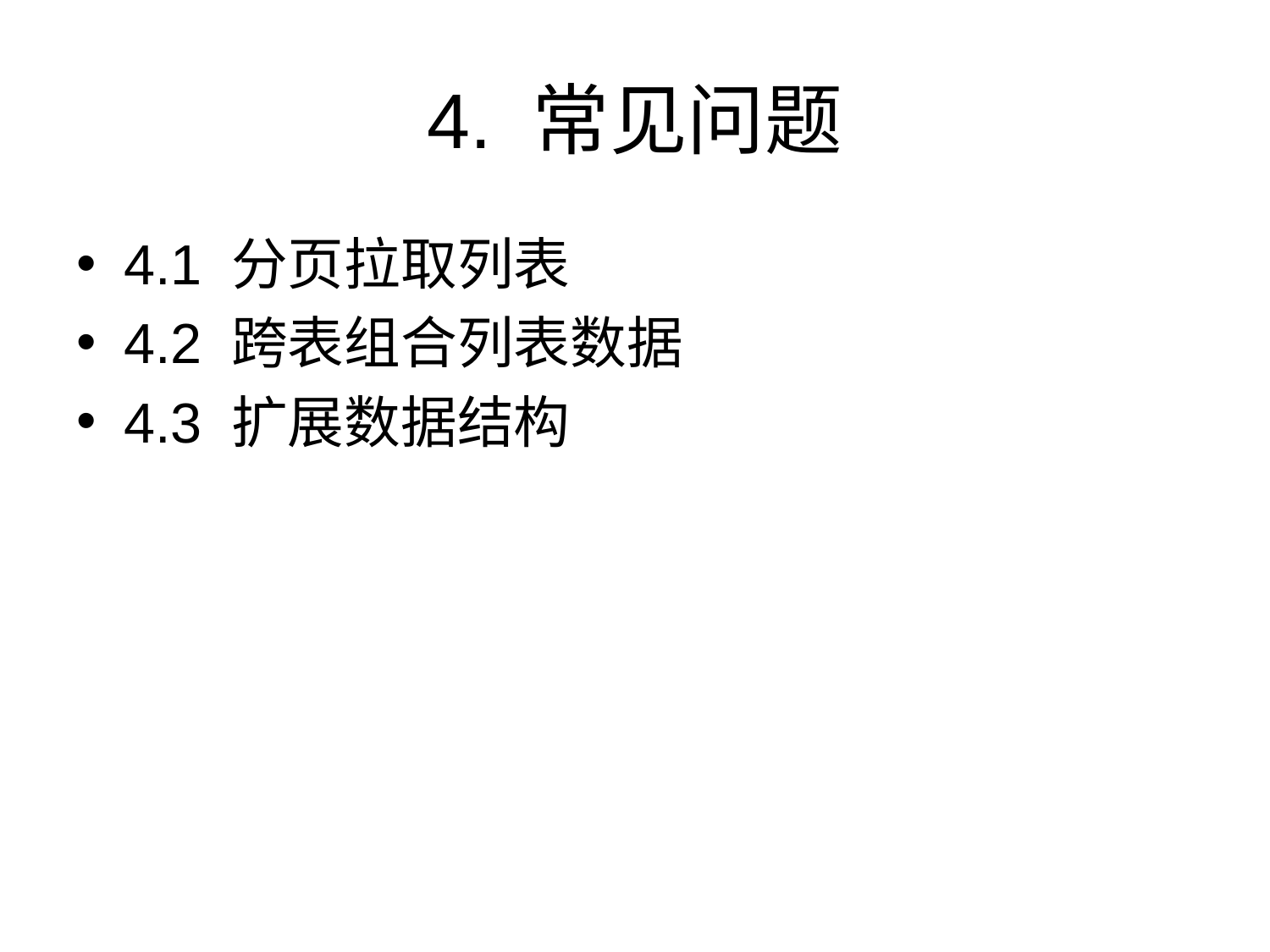

# 4. 常见问题
4.1 分页拉取列表
4.2 跨表组合列表数据
4.3 扩展数据结构